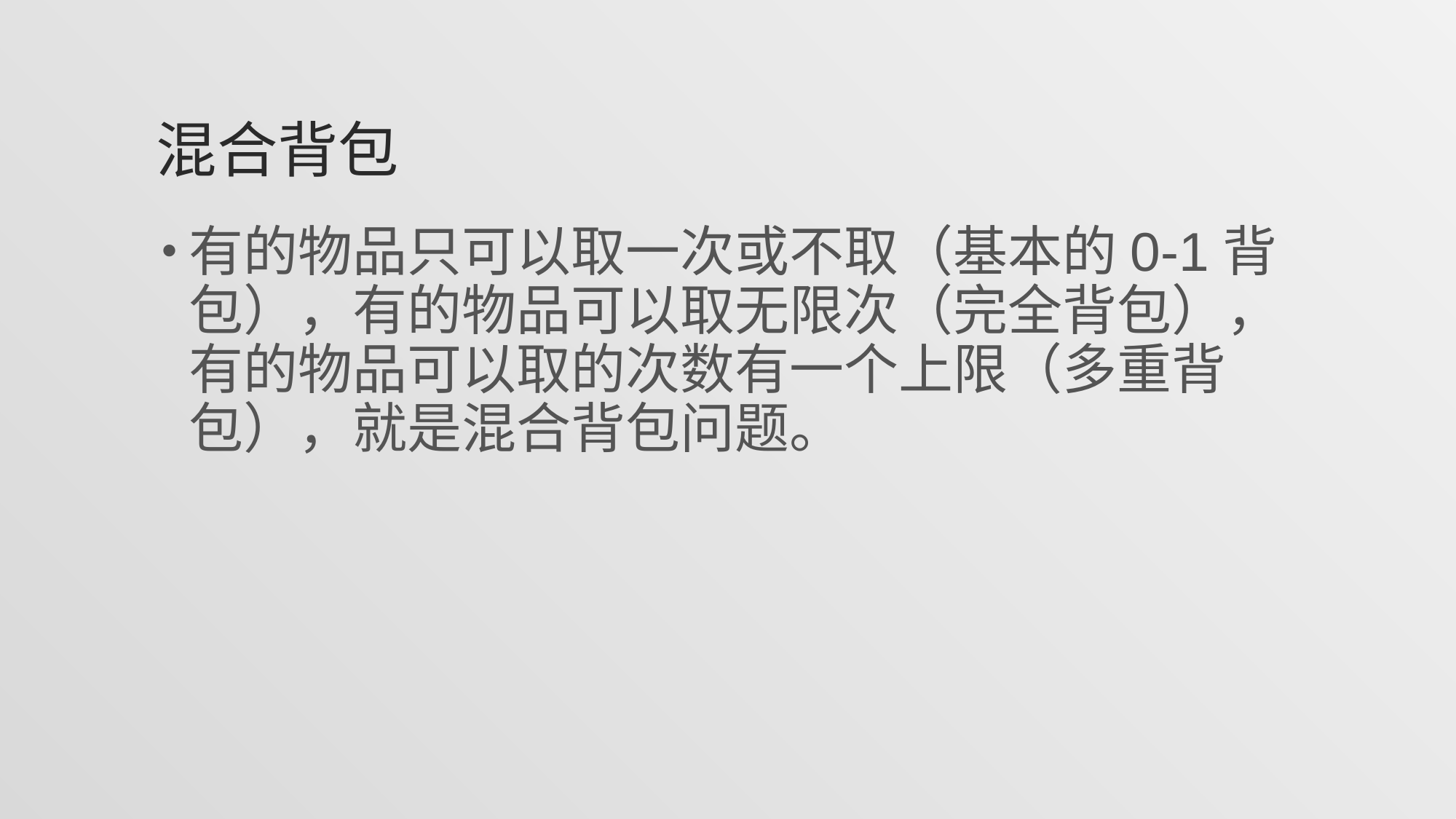

# 混合背包
有的物品只可以取一次或不取（基本的0-1背包），有的物品可以取无限次（完全背包），有的物品可以取的次数有一个上限（多重背包），就是混合背包问题。